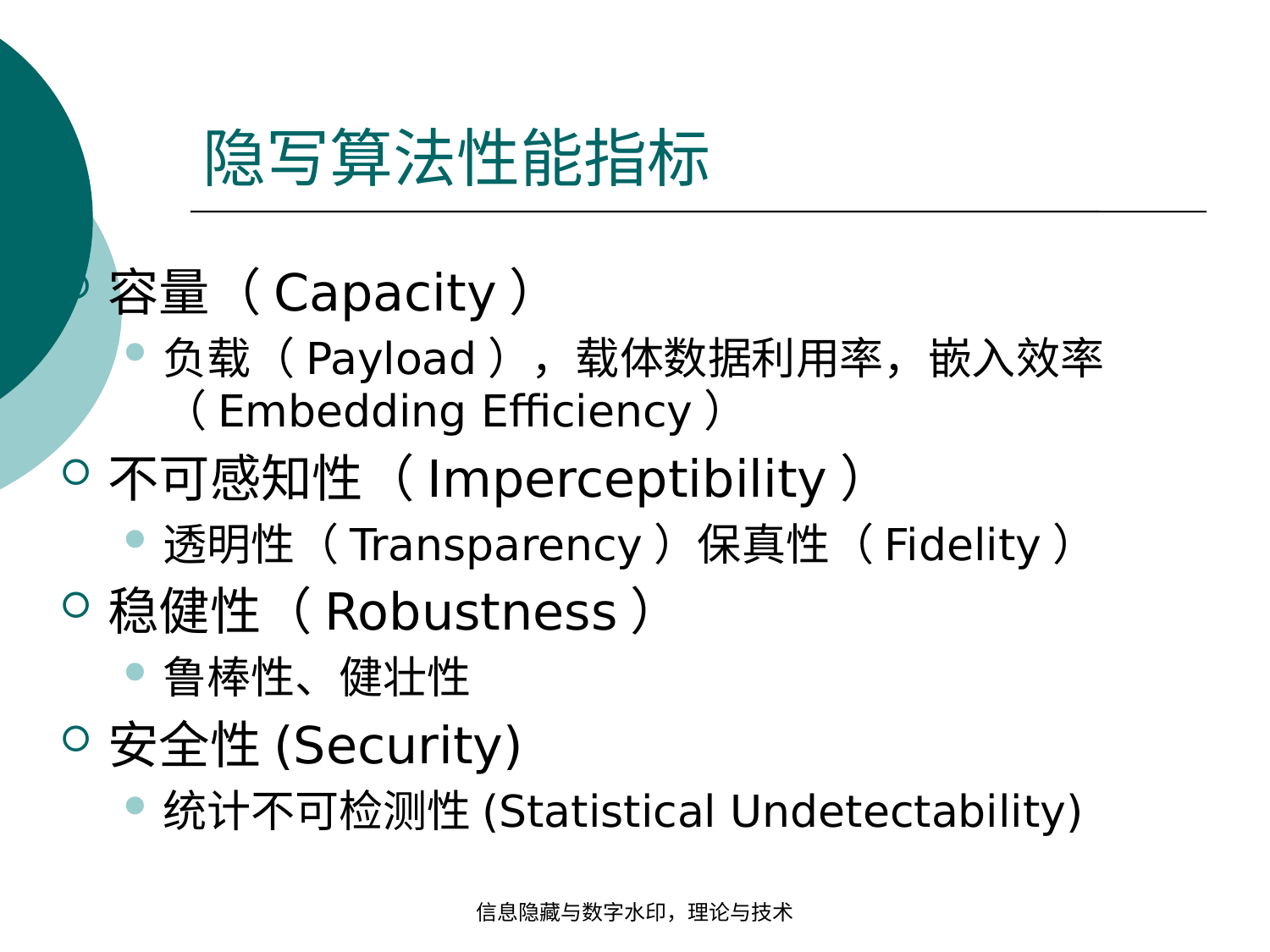

# 隐写算法性能指标
容量（Capacity）
负载（Payload），载体数据利用率，嵌入效率（Embedding Efficiency）
不可感知性（Imperceptibility）
透明性（Transparency）保真性（Fidelity）
稳健性（Robustness）
鲁棒性、健壮性
安全性(Security)
统计不可检测性(Statistical Undetectability)

信息隐藏与数字水印，理论与技术
15